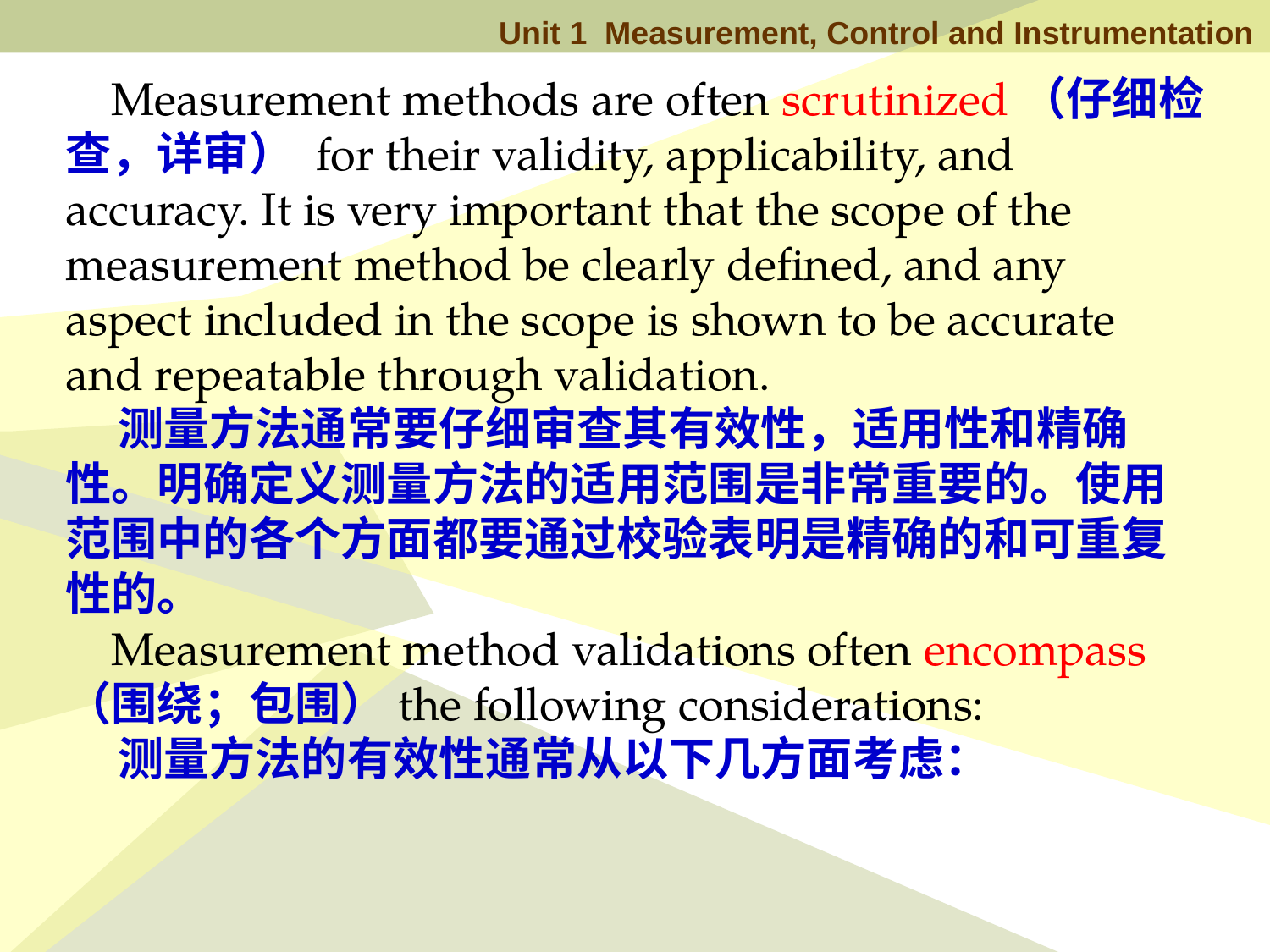

Measurement methods are often scrutinized（仔细检查，详审） for their validity, applicability, and accuracy. It is very important that the scope of the measurement method be clearly defined, and any aspect included in the scope is shown to be accurate and repeatable through validation.
    测量方法通常要仔细审查其有效性，适用性和精确性。明确定义测量方法的适用范围是非常重要的。使用范围中的各个方面都要通过校验表明是精确的和可重复性的。
    Measurement method validations often encompass（围绕；包围）the following considerations:
    测量方法的有效性通常从以下几方面考虑：